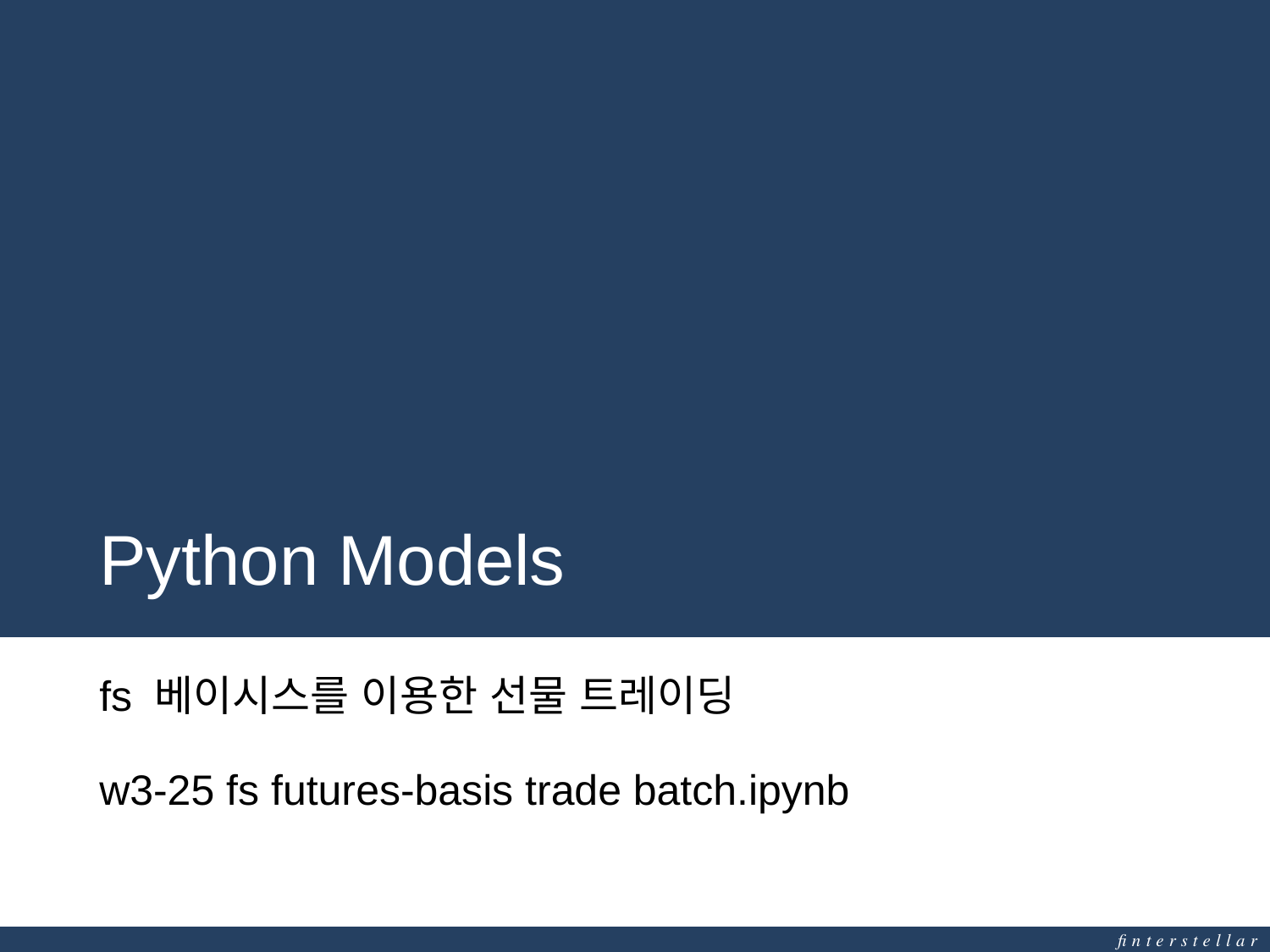

# Python Models
fs 베이시스를 이용한 선물 트레이딩
w3-25 fs futures-basis trade batch.ipynb